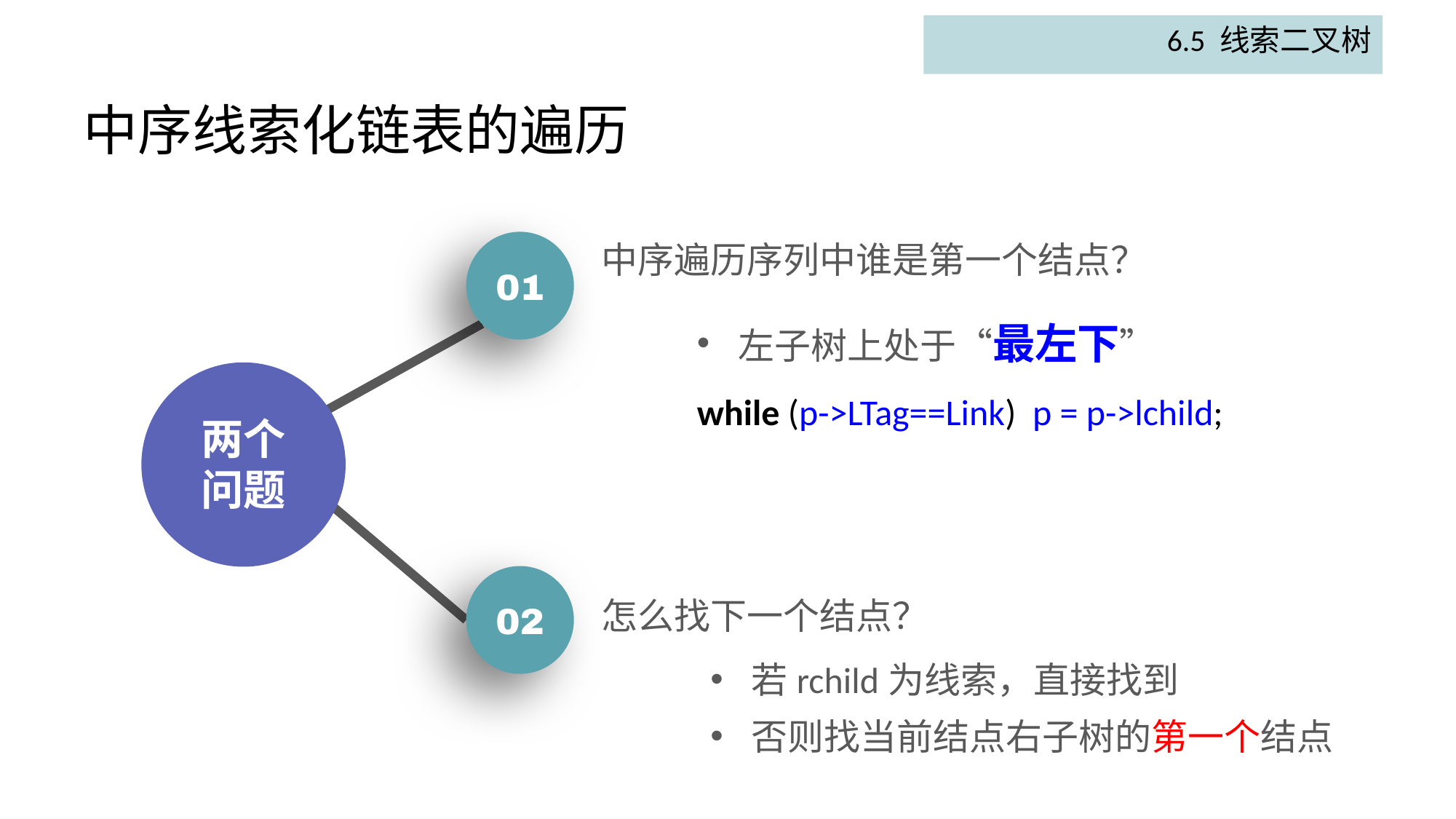

6.5 线索二叉树
# 中序线索化链表的遍历
中序遍历序列中谁是第一个结点？
01
左子树上处于“最左下”
while (p->LTag==Link)  p = p->lchild;

两个
问题
02
怎么找下一个结点？
若rchild为线索，直接找到
否则找当前结点右子树的第一个结点